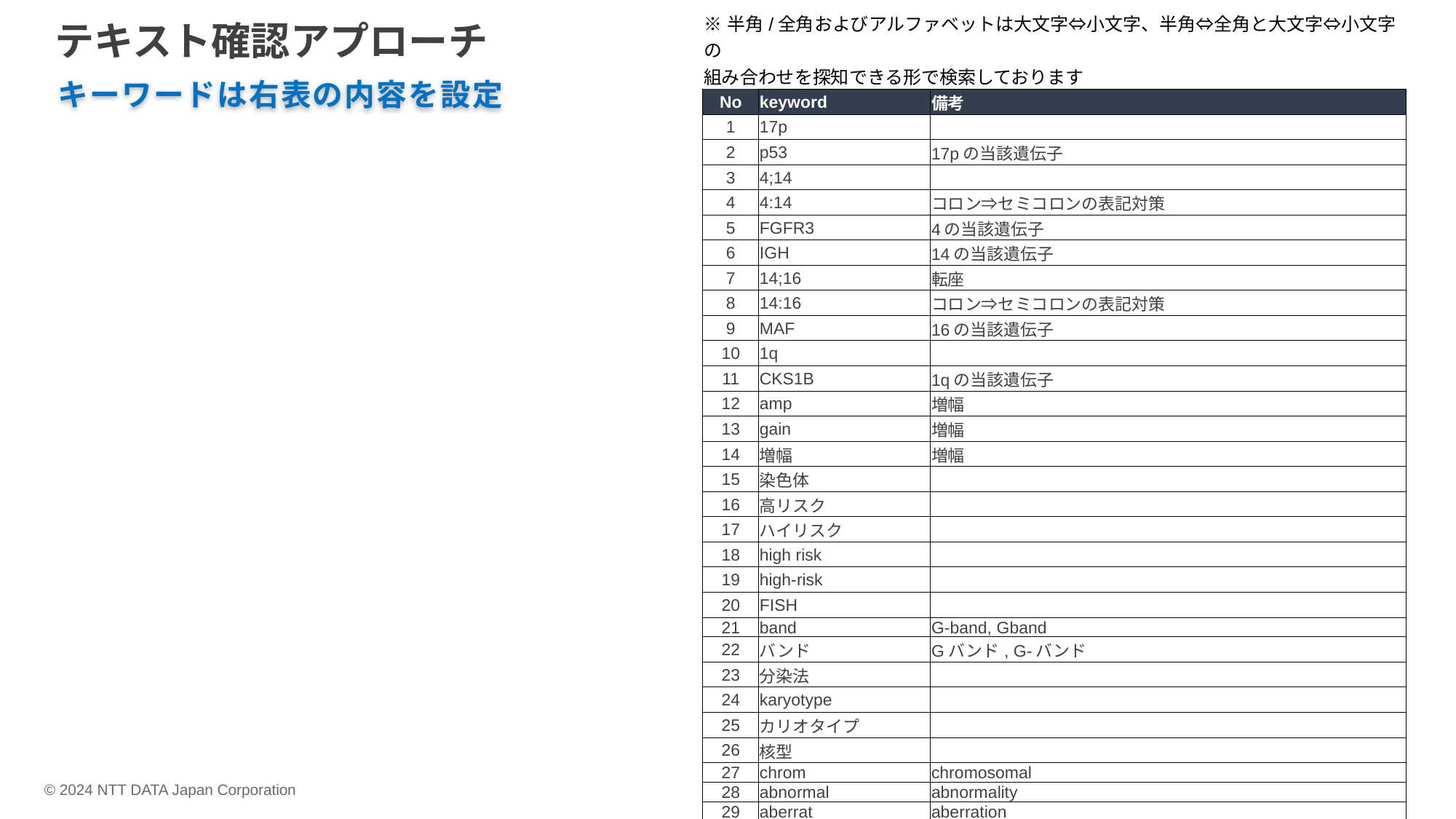

| ※半角/全角およびアルファベットは大文字⇔小文字、半角⇔全角と大文字⇔小文字の 組み合わせを探知できる形で検索しております |  |  |
| --- | --- | --- |
| No | keyword | 備考 |
| 1 | 17p |  |
| 2 | p53 | 17pの当該遺伝子 |
| 3 | 4;14 |  |
| 4 | 4:14 | コロン⇒セミコロンの表記対策 |
| 5 | FGFR3 | 4の当該遺伝子 |
| 6 | IGH | 14の当該遺伝子 |
| 7 | 14;16 | 転座 |
| 8 | 14:16 | コロン⇒セミコロンの表記対策 |
| 9 | MAF | 16の当該遺伝子 |
| 10 | 1q |  |
| 11 | CKS1B | 1qの当該遺伝子 |
| 12 | amp | 増幅 |
| 13 | gain | 増幅 |
| 14 | 増幅 | 増幅 |
| 15 | 染色体 |  |
| 16 | 高リスク |  |
| 17 | ハイリスク |  |
| 18 | high risk |  |
| 19 | high-risk |  |
| 20 | FISH |  |
| 21 | band | G-band, Gband |
| 22 | バンド | Gバンド, G-バンド |
| 23 | 分染法 |  |
| 24 | karyotype |  |
| 25 | カリオタイプ |  |
| 26 | 核型 |  |
| 27 | chrom | chromosomal |
| 28 | abnormal | abnormality |
| 29 | aberrat | aberration |
| 30 | CAs | chromosomal aberrationsの略称 |
| 31 | cytogenet | cytogenetic などを想定 |
| 32 | ISS |  |
| 33 | 骨髄 |  |
| 34 | マルク |  |
| 35 | CA |  |
# テキスト確認アプローチ
キーワードは右表の内容を設定